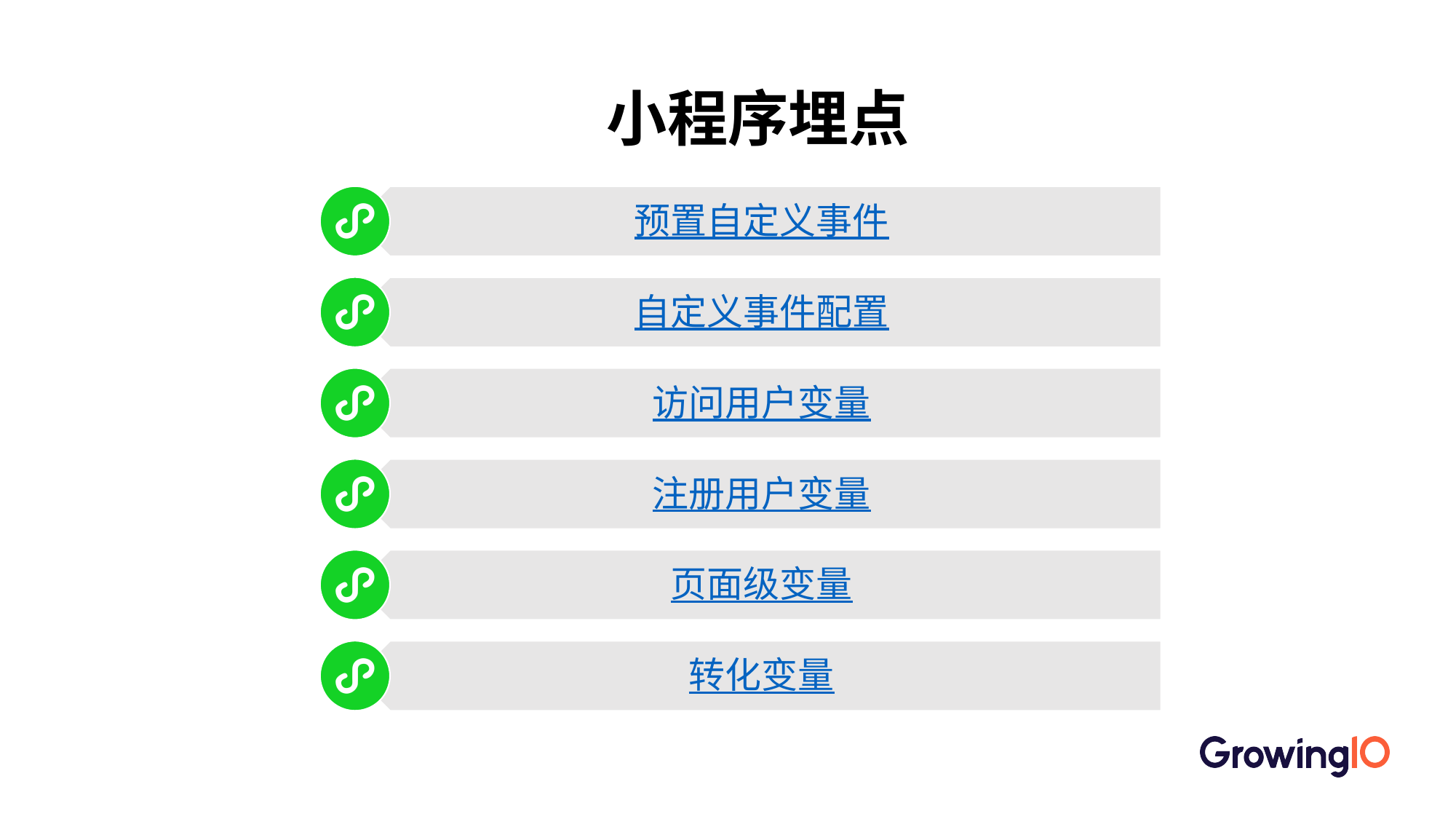

小程序埋点
预置自定义事件
自定义事件配置
访问用户变量
注册用户变量
页面级变量
转化变量